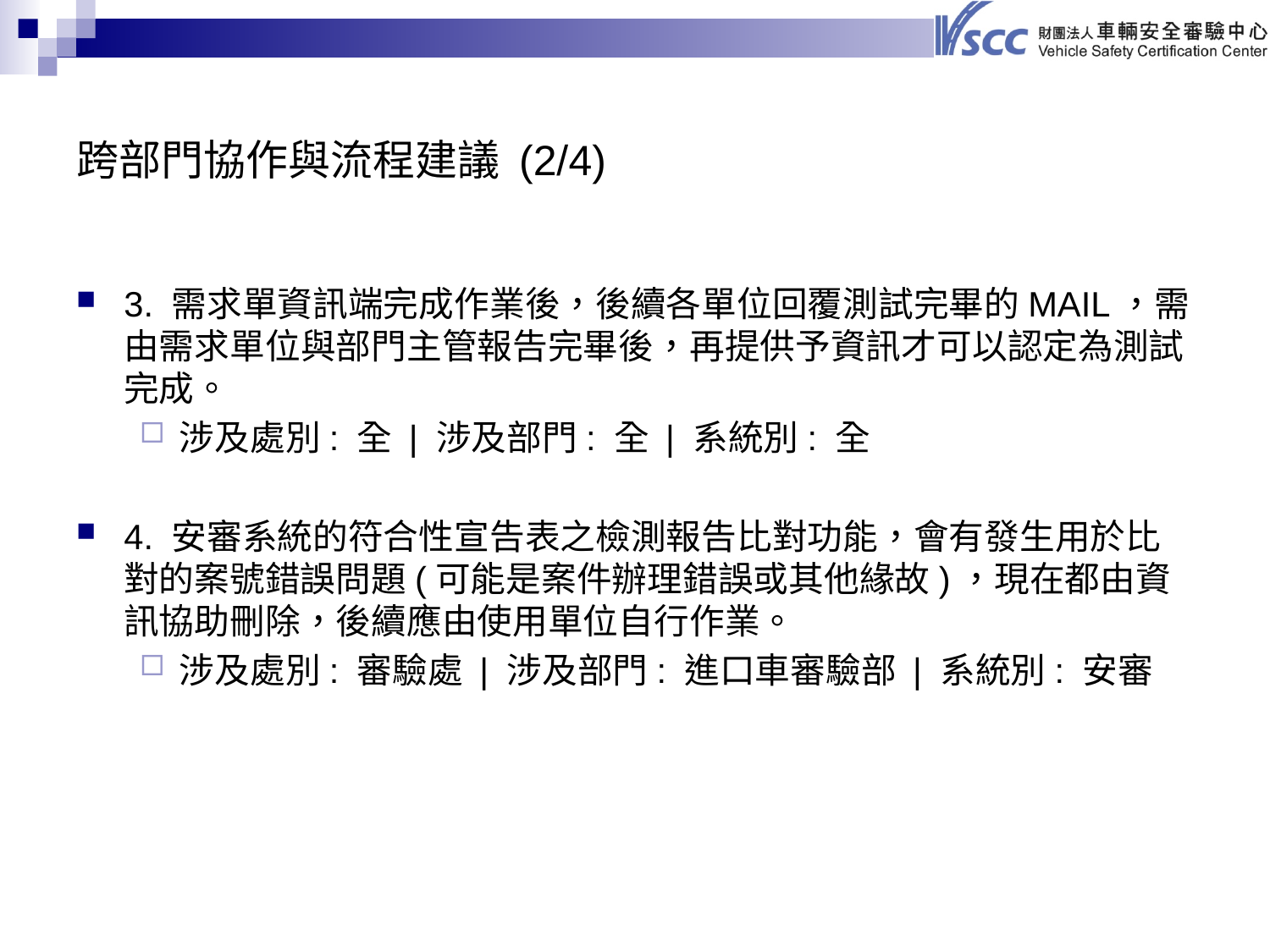

# 跨部門協作與流程建議 (2/4)
3. 需求單資訊端完成作業後，後續各單位回覆測試完畢的MAIL，需由需求單位與部門主管報告完畢後，再提供予資訊才可以認定為測試完成。
涉及處別: 全 | 涉及部門: 全 | 系統別: 全

4. 安審系統的符合性宣告表之檢測報告比對功能，會有發生用於比對的案號錯誤問題(可能是案件辦理錯誤或其他緣故)，現在都由資訊協助刪除，後續應由使用單位自行作業。
涉及處別: 審驗處 | 涉及部門: 進口車審驗部 | 系統別: 安審